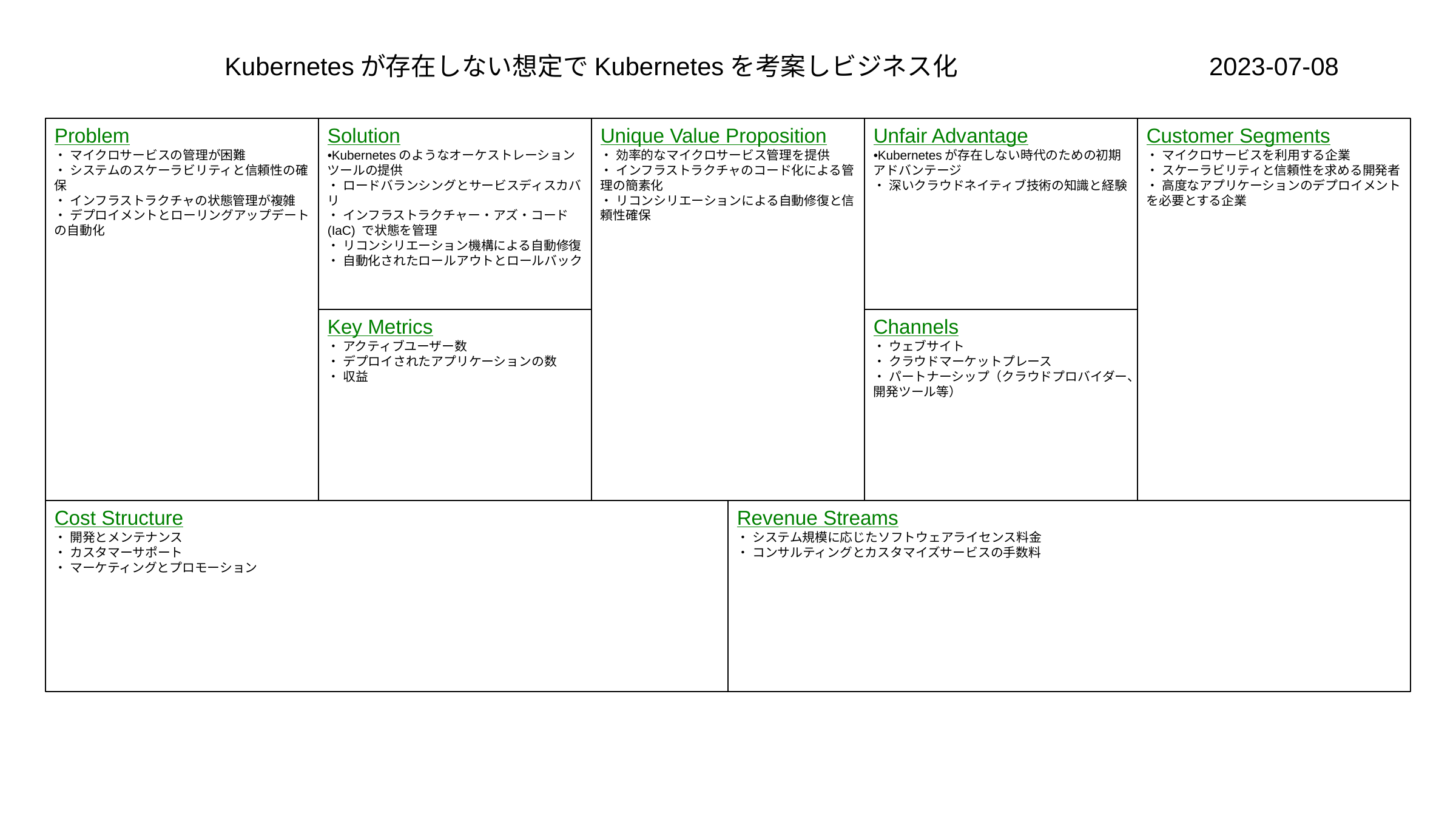

Kubernetesが存在しない想定でKubernetesを考案しビジネス化
2023-07-08
Problem
•マイクロサービスの管理が困難
•システムのスケーラビリティと信頼性の確保
•インフラストラクチャの状態管理が複雑
•デプロイメントとローリングアップデートの自動化
Solution
•Kubernetesのようなオーケストレーションツールの提供
•ロードバランシングとサービスディスカバリ
•インフラストラクチャー・アズ・コード (IaC) で状態を管理
•リコンシリエーション機構による自動修復
•自動化されたロールアウトとロールバック
Unique Value Proposition
•効率的なマイクロサービス管理を提供
•インフラストラクチャのコード化による管理の簡素化
•リコンシリエーションによる自動修復と信頼性確保
Unfair Advantage
•Kubernetesが存在しない時代のための初期アドバンテージ
•深いクラウドネイティブ技術の知識と経験
Customer Segments
•マイクロサービスを利用する企業
•スケーラビリティと信頼性を求める開発者
•高度なアプリケーションのデプロイメントを必要とする企業
Key Metrics
•アクティブユーザー数
•デプロイされたアプリケーションの数
•収益
Channels
•ウェブサイト
•クラウドマーケットプレース
•パートナーシップ（クラウドプロバイダー、開発ツール等）
Cost Structure
•開発とメンテナンス
•カスタマーサポート
•マーケティングとプロモーション
Revenue Streams
•システム規模に応じたソフトウェアライセンス料金
•コンサルティングとカスタマイズサービスの手数料